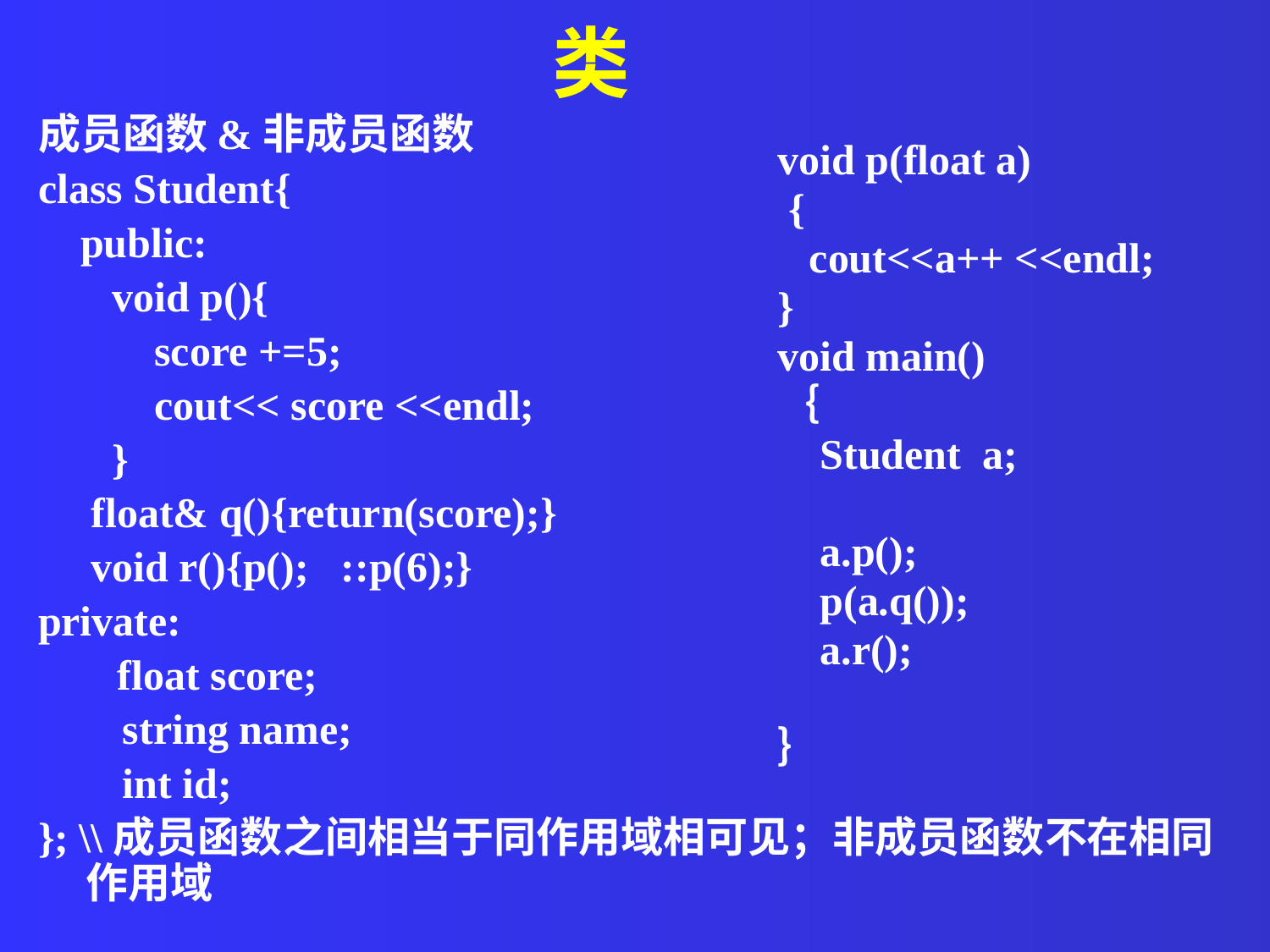

类
成员函数&非成员函数
class Student{
    public:
       void p(){
           score +=5;
           cout<< score <<endl;
       }
     float& q(){return(score);}
     void r(){p();   ::p(6);}
private:
	   float score;
        string name;
        int id;
}; \\成员函数之间相当于同作用域相可见；非成员函数不在相同作用域

void p(float a)
 {
   cout<<a++ <<endl;
}
void main()
｛
    Student  a;

    a.p();
    p(a.q());
    a.r();

｝